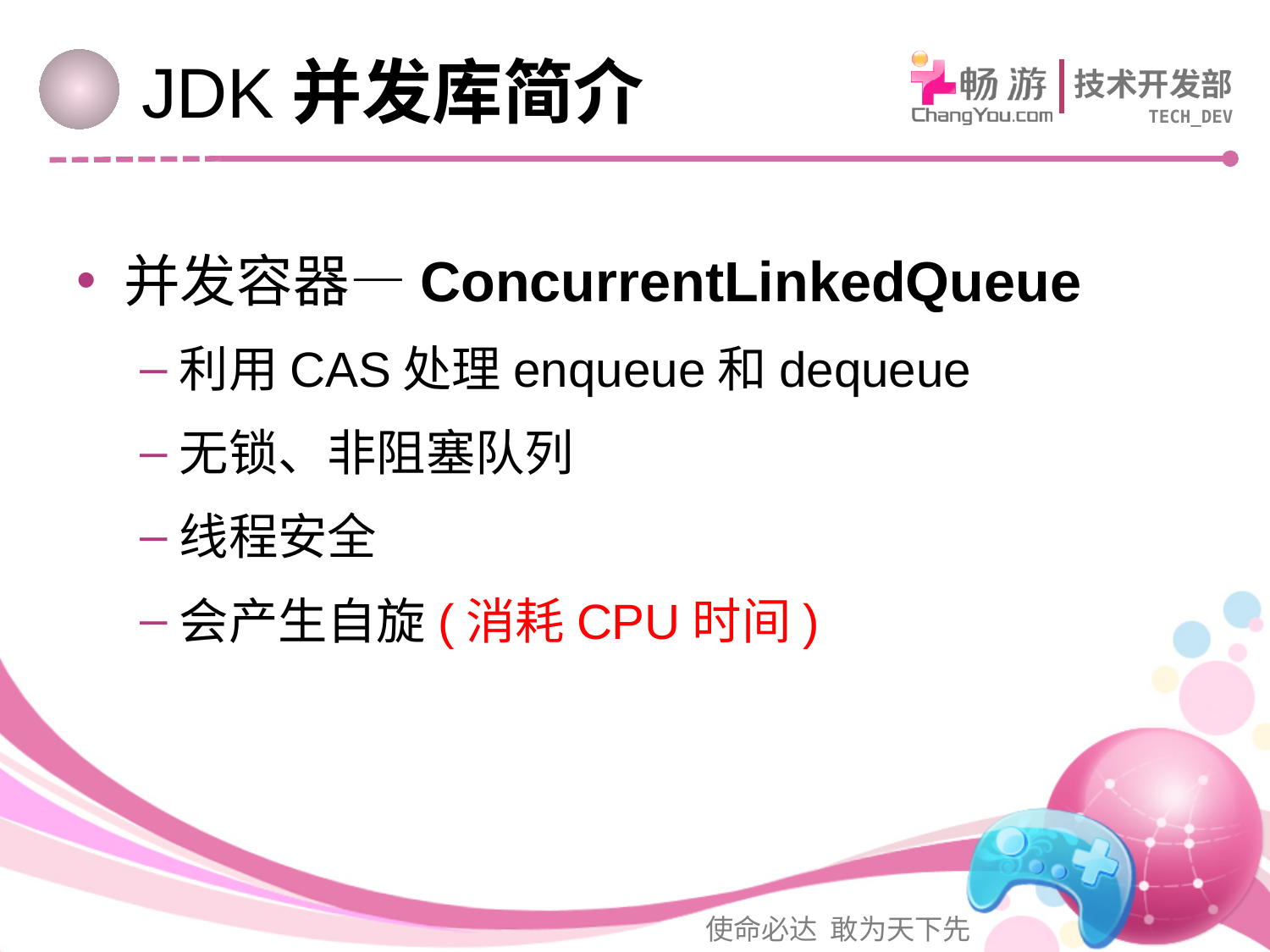

# JDK并发库简介
并发容器—ConcurrentLinkedQueue
利用CAS处理enqueue和dequeue
无锁、非阻塞队列
线程安全
会产生自旋(消耗CPU时间)